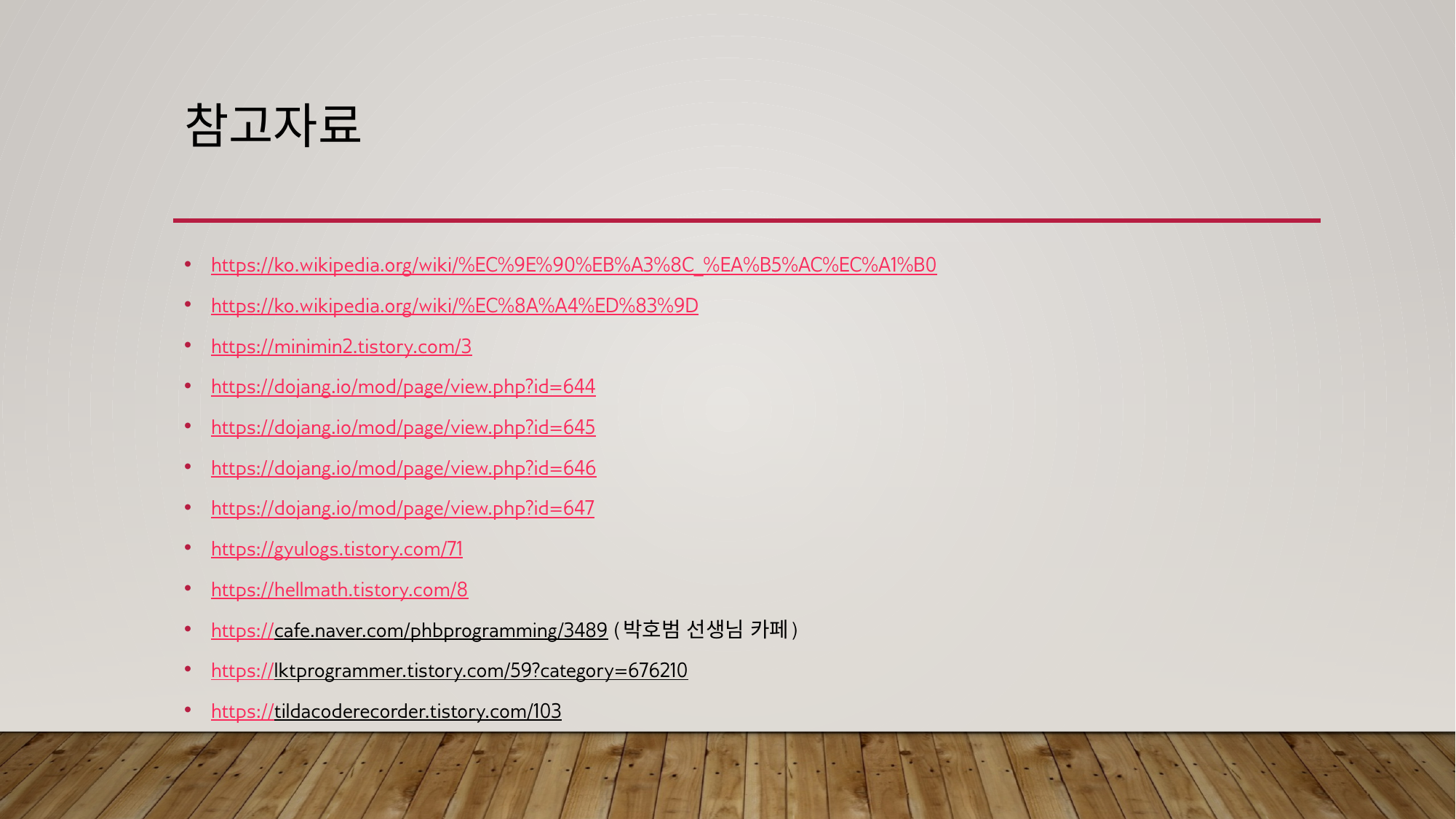

# 참고자료
https://ko.wikipedia.org/wiki/%EC%9E%90%EB%A3%8C_%EA%B5%AC%EC%A1%B0
https://ko.wikipedia.org/wiki/%EC%8A%A4%ED%83%9D
https://minimin2.tistory.com/3
https://dojang.io/mod/page/view.php?id=644
https://dojang.io/mod/page/view.php?id=645
https://dojang.io/mod/page/view.php?id=646
https://dojang.io/mod/page/view.php?id=647
https://gyulogs.tistory.com/71
https://hellmath.tistory.com/8
https://cafe.naver.com/phbprogramming/3489 (박호범 선생님 카페)
https://lktprogrammer.tistory.com/59?category=676210
https://tildacoderecorder.tistory.com/103